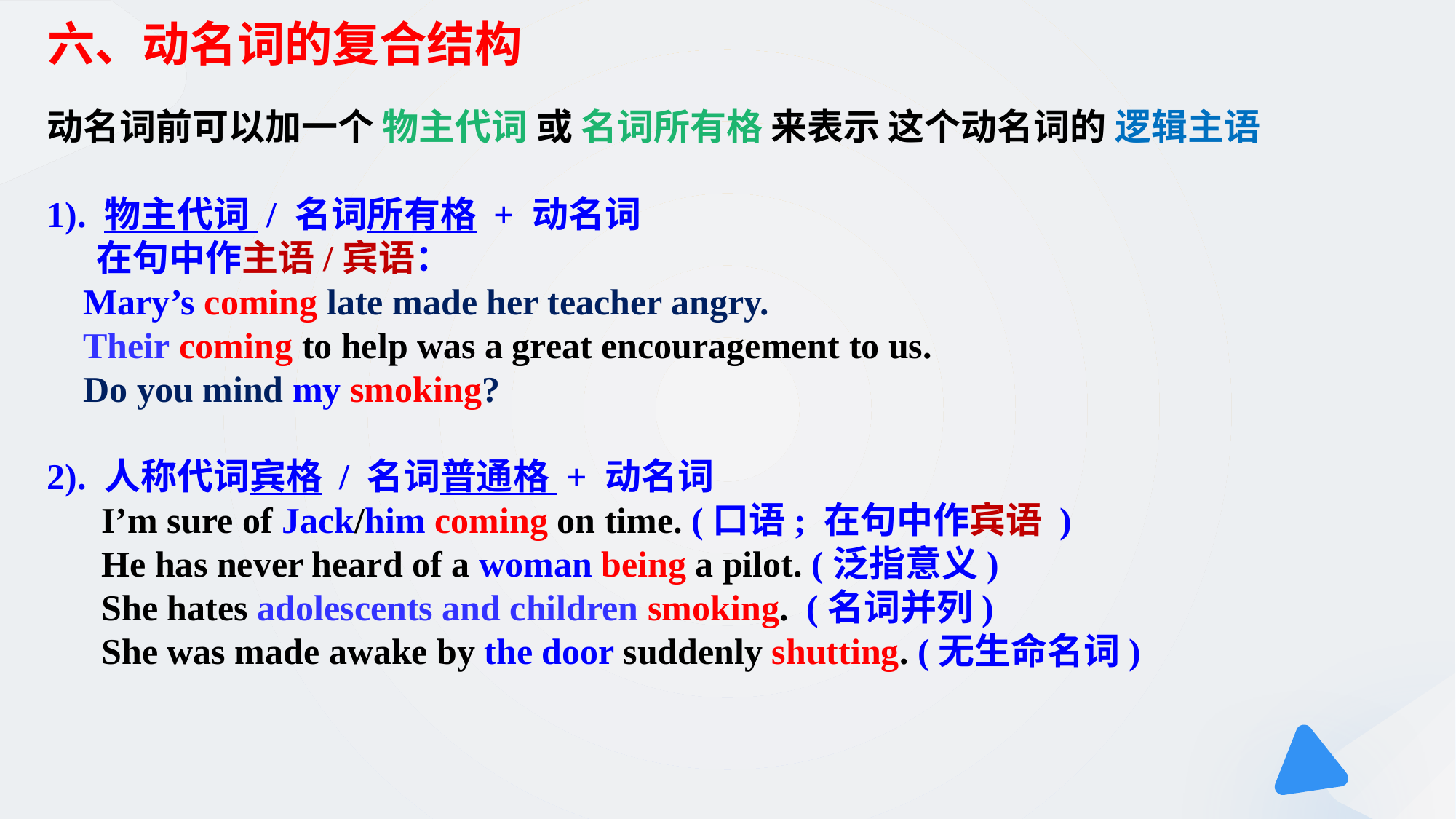

# 六、动名词的复合结构
动名词前可以加一个 物主代词 或 名词所有格 来表示 这个动名词的 逻辑主语

1). 物主代词 / 名词所有格 + 动名词
     在句中作主语/宾语：
    Mary’s coming late made her teacher angry.
    Their coming to help was a great encouragement to us.
    Do you mind my smoking?

2). 人称代词宾格 / 名词普通格 + 动名词
      I’m sure of Jack/him coming on time. (口语; 在句中作宾语 )
      He has never heard of a woman being a pilot. (泛指意义)
      She hates adolescents and children smoking.  (名词并列)
      She was made awake by the door suddenly shutting. (无生命名词)